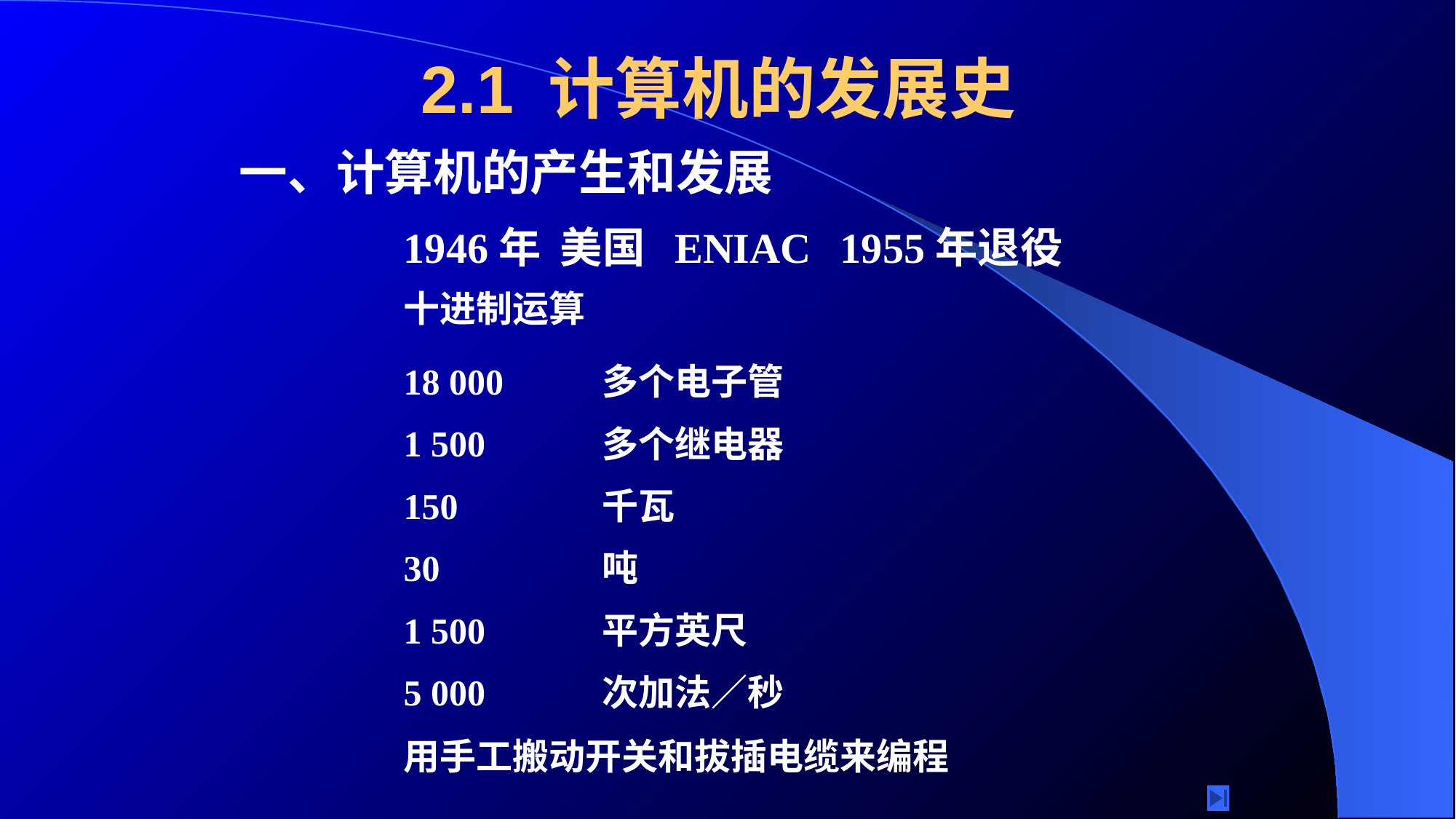

# 2.1 计算机的发展史
一、计算机的产生和发展
1946年  美国  ENIAC
1955年退役
十进制运算
18 000
多个电子管
1 500
多个继电器
150
千瓦
30
吨
1 500
平方英尺
5 000
次加法／秒
用手工搬动开关和拔插电缆来编程